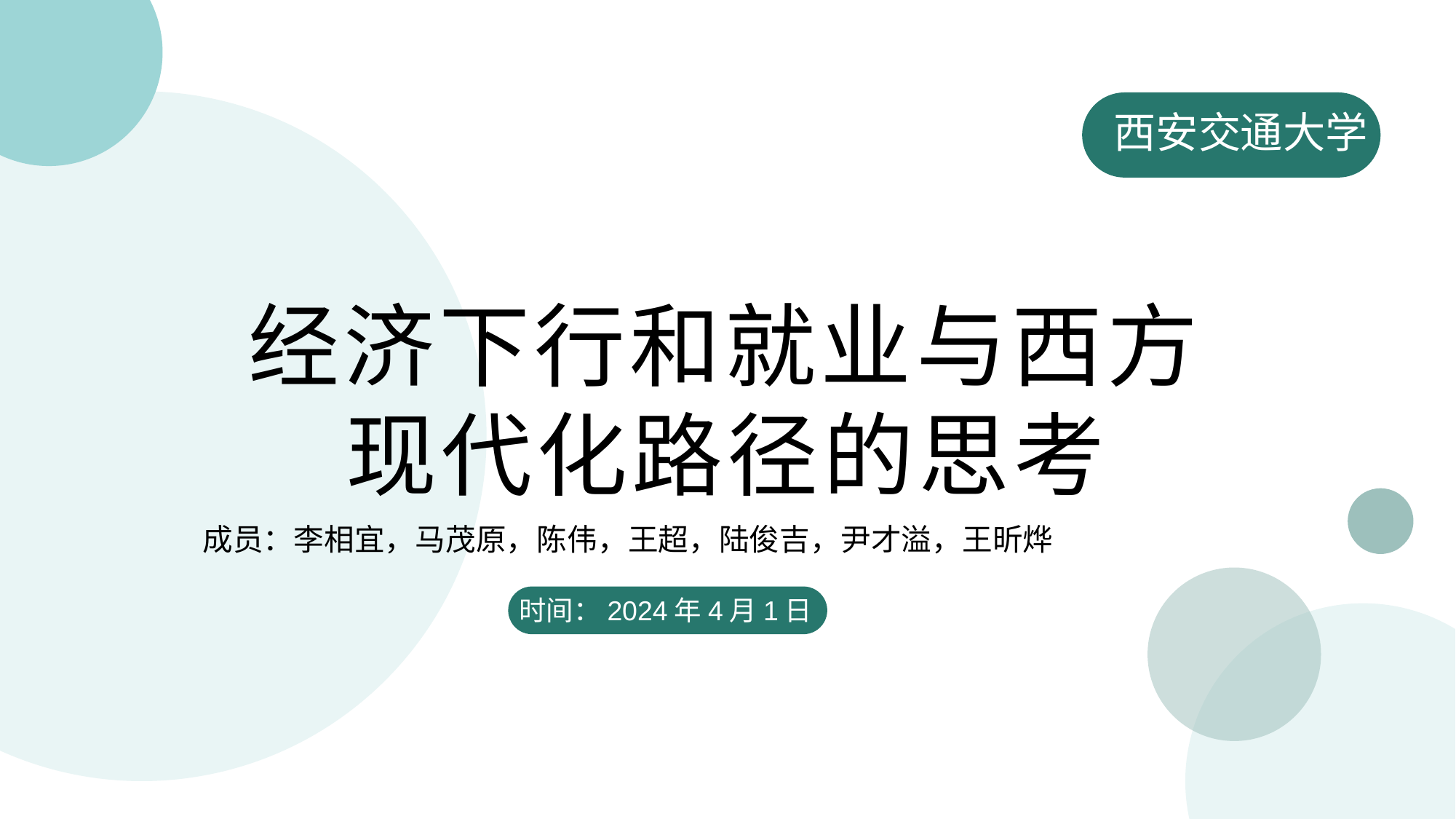

西安交
通大学
经济下行和就业与西方现代化路径的思考

成员：李相宜，马茂原，陈伟，王超，陆俊吉，尹才溢，王昕烨

时间：2024年4月1日